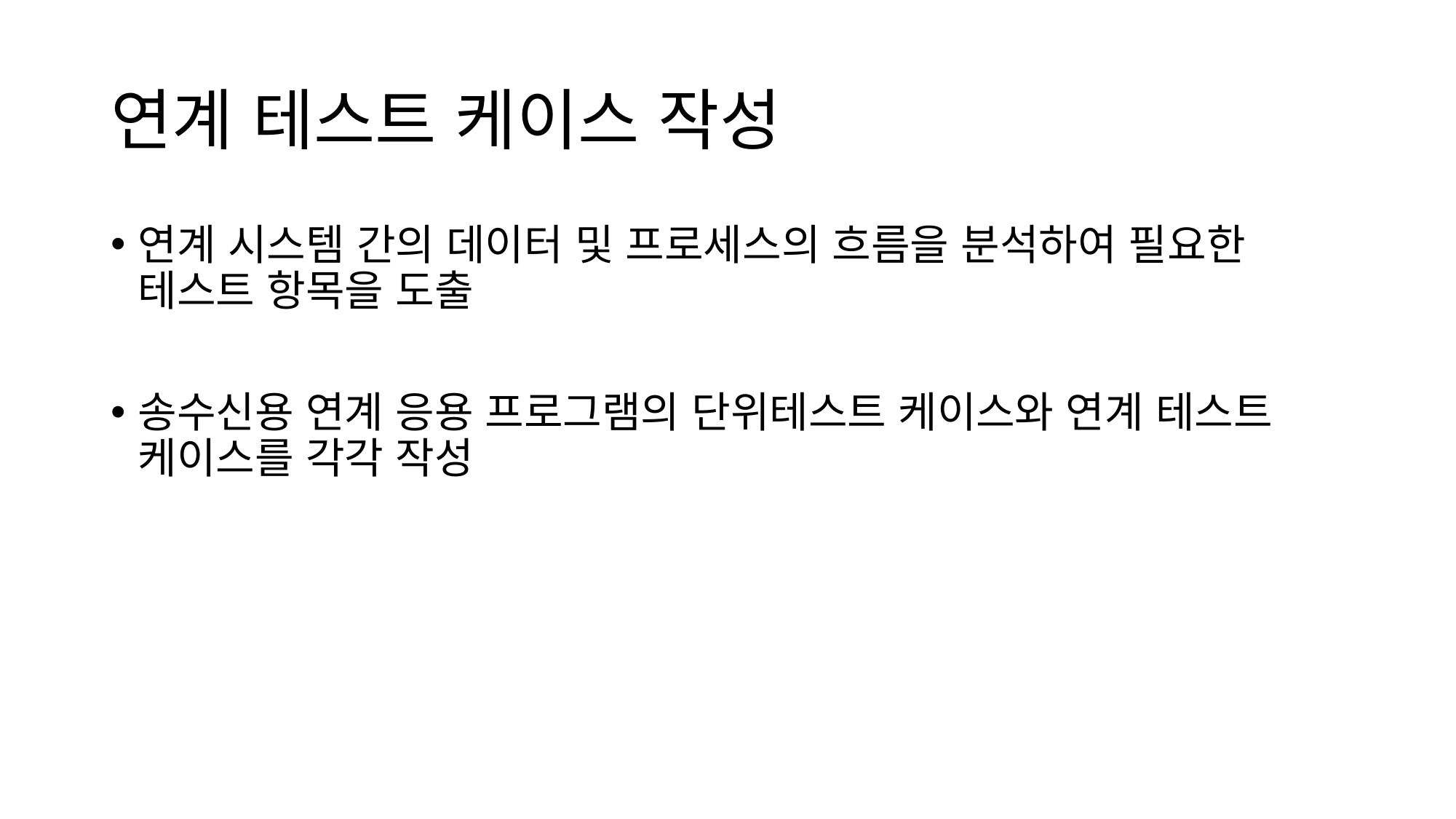

# 연계 테스트 케이스 작성
연계 시스템 간의 데이터 및 프로세스의 흐름을 분석하여 필요한 테스트 항목을 도출

송수신용 연계 응용 프로그램의 단위테스트 케이스와 연계 테스트 케이스를 각각 작성